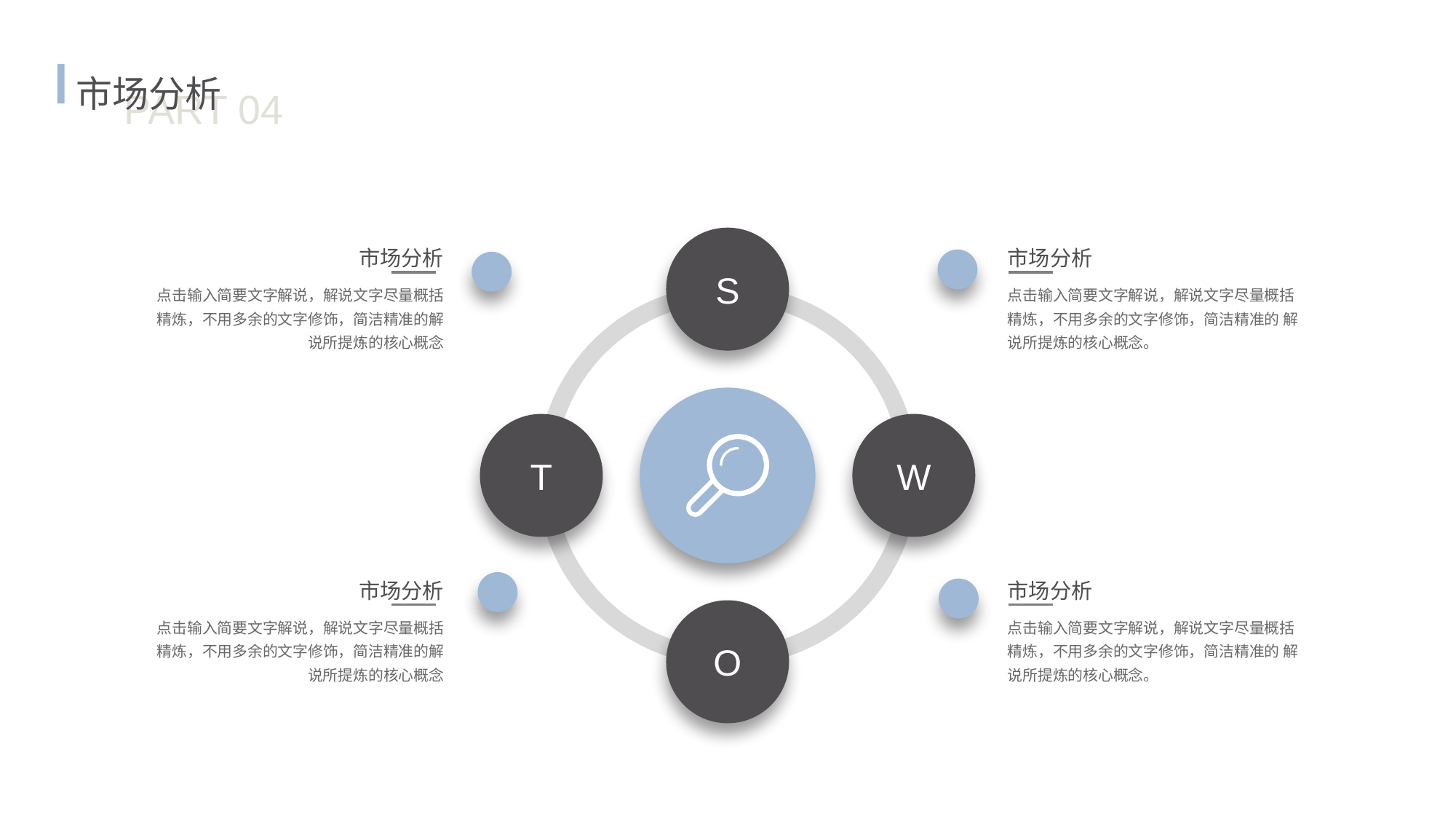

市场分析

PART 04
S
市场分析
点击输入简要文字解说，解说文字尽量概括精炼，不用多余的文字修饰，简洁精准的解说所提炼的核心概念
市场分析
点击输入简要文字解说，解说文字尽量概括精炼，不用多余的文字修饰，简洁精准的 解说所提炼的核心概念。

T
W

市场分析
点击输入简要文字解说，解说文字尽量概括精炼，不用多余的文字修饰，简洁精准的解说所提炼的核心概念
市场分析
点击输入简要文字解说，解说文字尽量概括精炼，不用多余的文字修饰，简洁精准的 解说所提炼的核心概念。

O